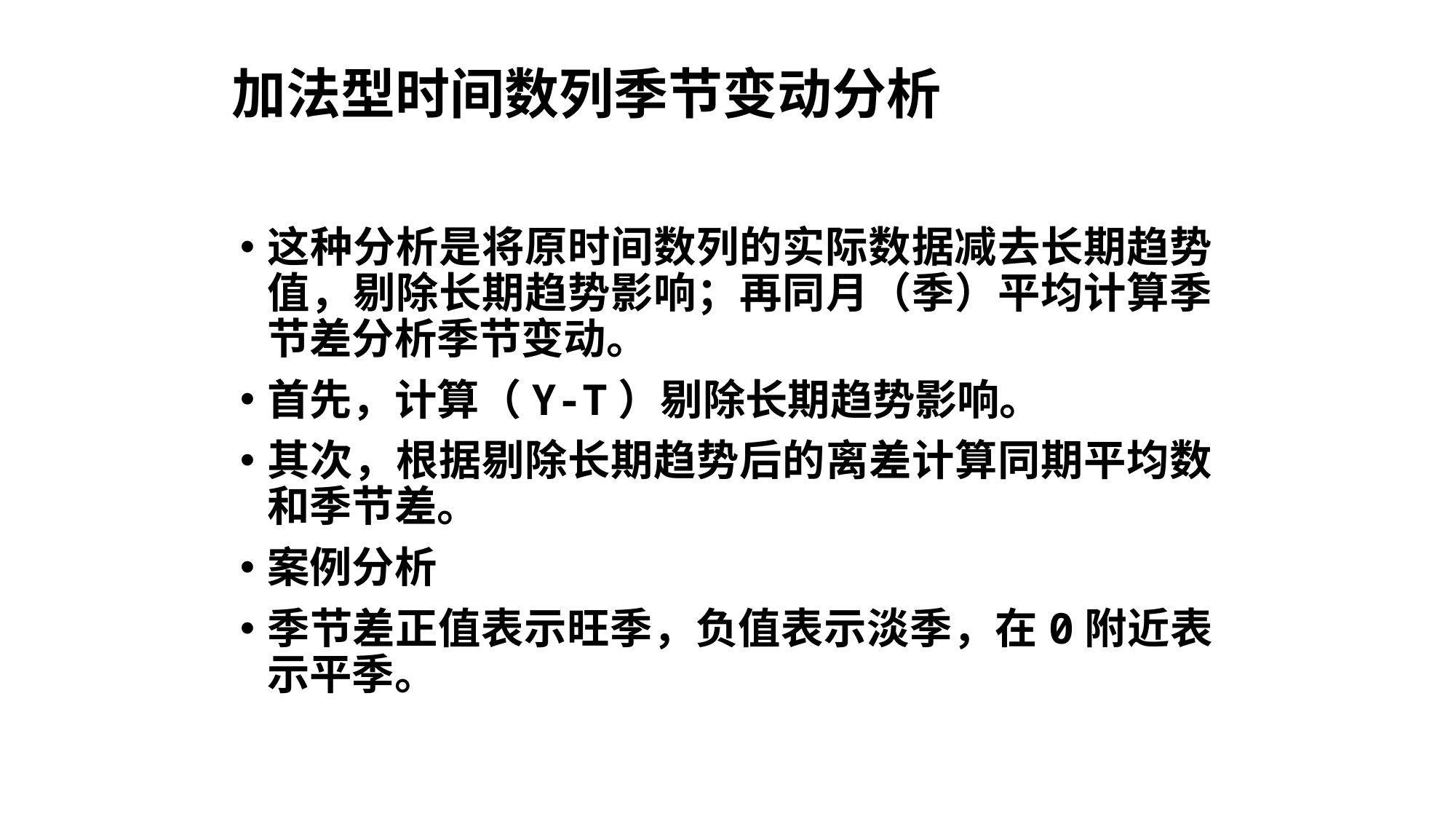

# 加法型时间数列季节变动分析
这种分析是将原时间数列的实际数据减去长期趋势值，剔除长期趋势影响；再同月（季）平均计算季节差分析季节变动。
首先，计算（Y-T）剔除长期趋势影响。
其次，根据剔除长期趋势后的离差计算同期平均数和季节差。
案例分析
季节差正值表示旺季，负值表示淡季，在0附近表示平季。